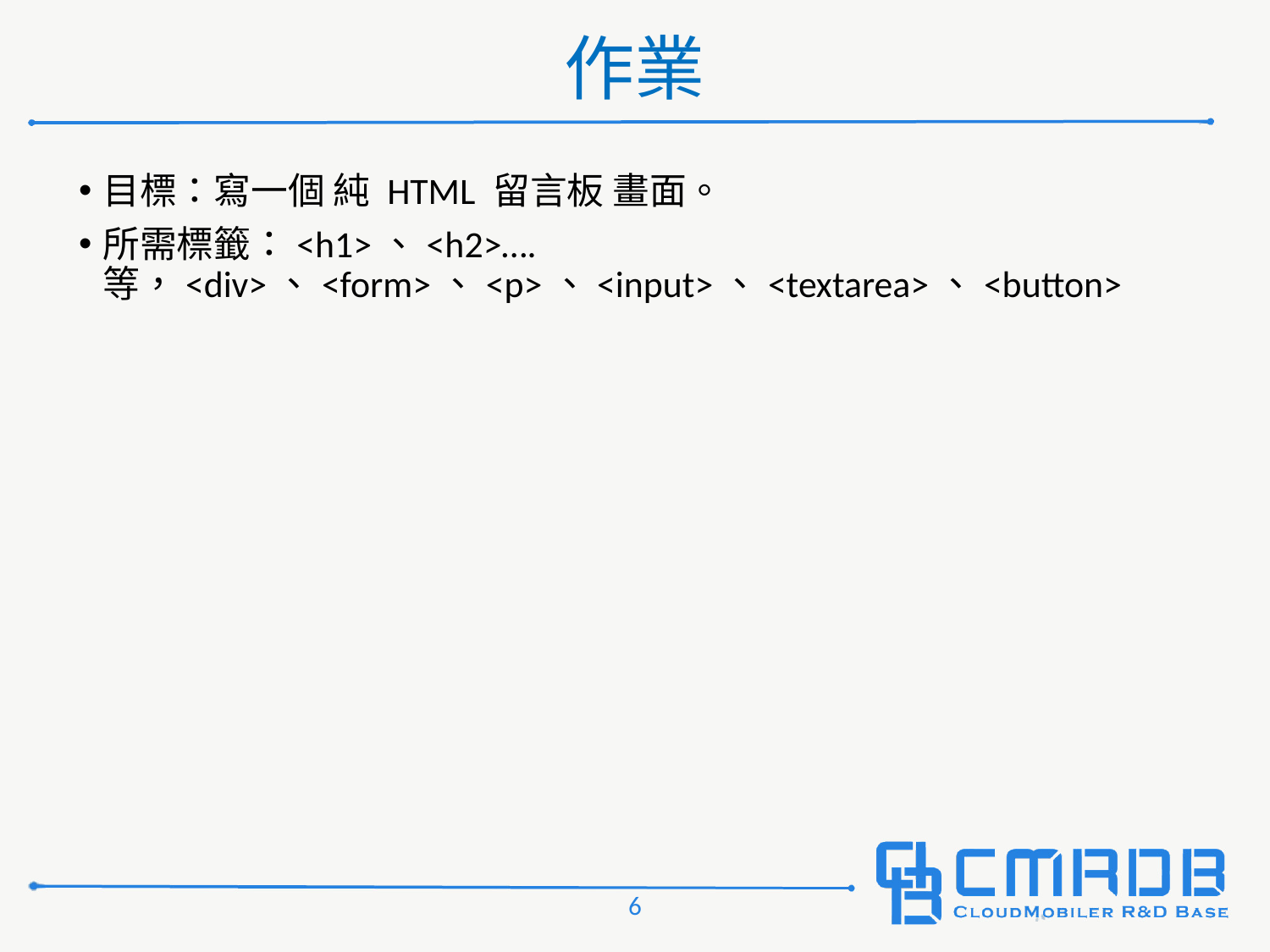

# 作業
目標：寫一個 純 HTML 留言板 畫面。
所需標籤：<h1>、<h2>….等，<div>、<form>、<p>、<input>、<textarea>、<button>